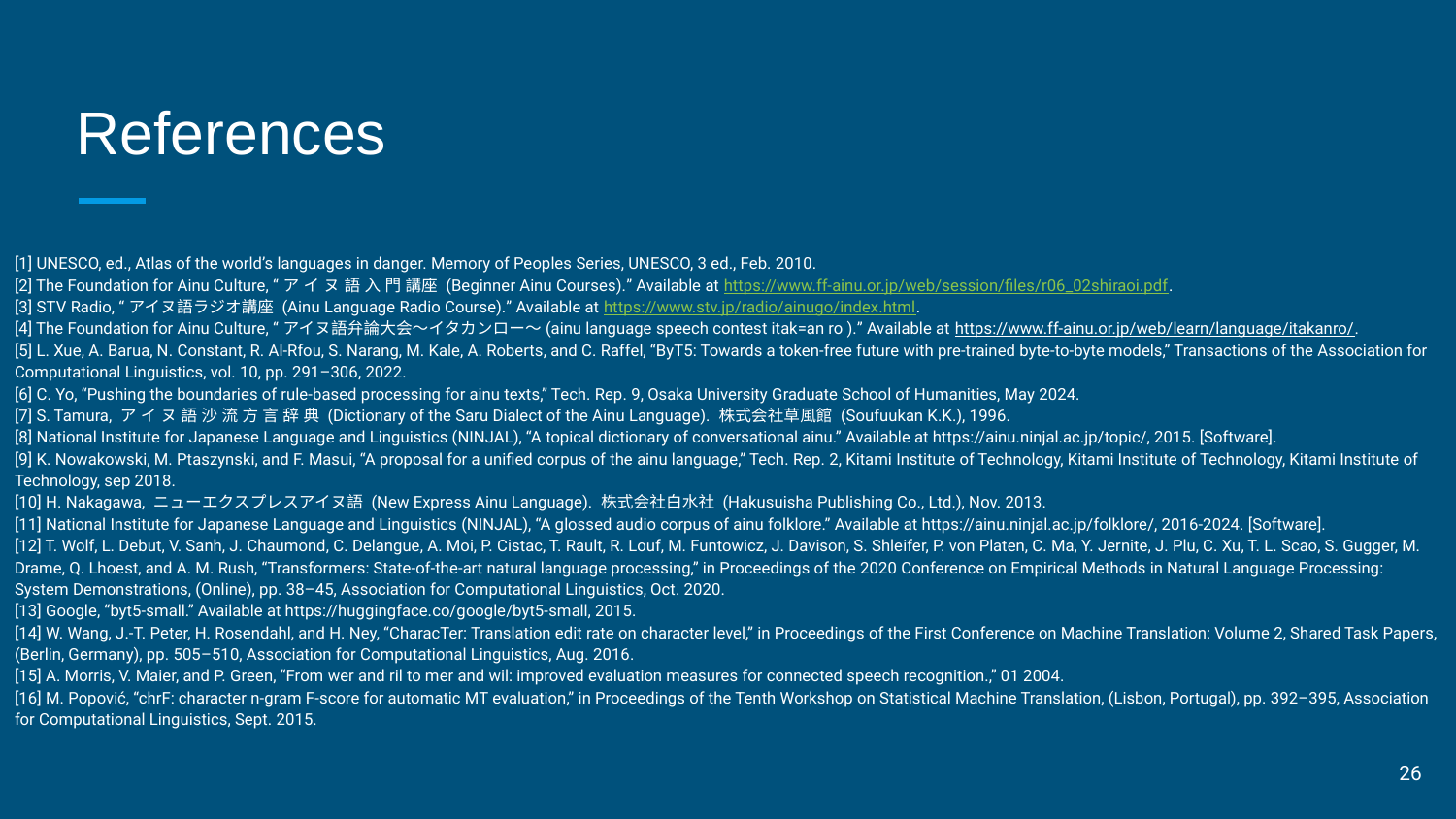

# References
[1] UNESCO, ed., Atlas of the world’s languages in danger. Memory of Peoples Series, UNESCO, 3 ed., Feb. 2010.
[2] The Foundation for Ainu Culture, “ア イ ヌ 語 入 門 講座 (Beginner Ainu Courses).” Available at https://www.ff-ainu.or.jp/web/session/files/r06_02shiraoi.pdf.
[3] STV Radio, “アイヌ語ラジオ講座 (Ainu Language Radio Course).” Available at https://www.stv.jp/radio/ainugo/index.html.
[4] The Foundation for Ainu Culture, “アイヌ語弁論大会～イタカンロー～(ainu language speech contest itak=an ro ).” Available at https://www.ff-ainu.or.jp/web/learn/language/itakanro/.
[5] L. Xue, A. Barua, N. Constant, R. Al-Rfou, S. Narang, M. Kale, A. Roberts, and C. Raffel, “ByT5: Towards a token-free future with pre-trained byte-to-byte models,” Transactions of the Association for Computational Linguistics, vol. 10, pp. 291–306, 2022.
[6] C. Yo, “Pushing the boundaries of rule-based processing for ainu texts,” Tech. Rep. 9, Osaka University Graduate School of Humanities, May 2024.
[7] S. Tamura, ア イ ヌ 語 沙 流 方 言 辞 典 (Dictionary of the Saru Dialect of the Ainu Language). 株式会社草風館 (Soufuukan K.K.), 1996.
[8] National Institute for Japanese Language and Linguistics (NINJAL), “A topical dictionary of conversational ainu.” Available at https://ainu.ninjal.ac.jp/topic/, 2015. [Software].
[9] K. Nowakowski, M. Ptaszynski, and F. Masui, “A proposal for a unified corpus of the ainu language,” Tech. Rep. 2, Kitami Institute of Technology, Kitami Institute of Technology, Kitami Institute of Technology, sep 2018.
[10] H. Nakagawa, ニューエクスプレスアイヌ語 (New Express Ainu Language). 株式会社白水社 (Hakusuisha Publishing Co., Ltd.), Nov. 2013.
[11] National Institute for Japanese Language and Linguistics (NINJAL), “A glossed audio corpus of ainu folklore.” Available at https://ainu.ninjal.ac.jp/folklore/, 2016-2024. [Software].
[12] T. Wolf, L. Debut, V. Sanh, J. Chaumond, C. Delangue, A. Moi, P. Cistac, T. Rault, R. Louf, M. Funtowicz, J. Davison, S. Shleifer, P. von Platen, C. Ma, Y. Jernite, J. Plu, C. Xu, T. L. Scao, S. Gugger, M. Drame, Q. Lhoest, and A. M. Rush, “Transformers: State-of-the-art natural language processing,” in Proceedings of the 2020 Conference on Empirical Methods in Natural Language Processing: System Demonstrations, (Online), pp. 38–45, Association for Computational Linguistics, Oct. 2020.
[13] Google, “byt5-small.” Available at https://huggingface.co/google/byt5-small, 2015.
[14] W. Wang, J.-T. Peter, H. Rosendahl, and H. Ney, “CharacTer: Translation edit rate on character level,” in Proceedings of the First Conference on Machine Translation: Volume 2, Shared Task Papers, (Berlin, Germany), pp. 505–510, Association for Computational Linguistics, Aug. 2016.
[15] A. Morris, V. Maier, and P. Green, “From wer and ril to mer and wil: improved evaluation measures for connected speech recognition.,” 01 2004.
[16] M. Popović, “chrF: character n-gram F-score for automatic MT evaluation,” in Proceedings of the Tenth Workshop on Statistical Machine Translation, (Lisbon, Portugal), pp. 392–395, Association for Computational Linguistics, Sept. 2015.
26